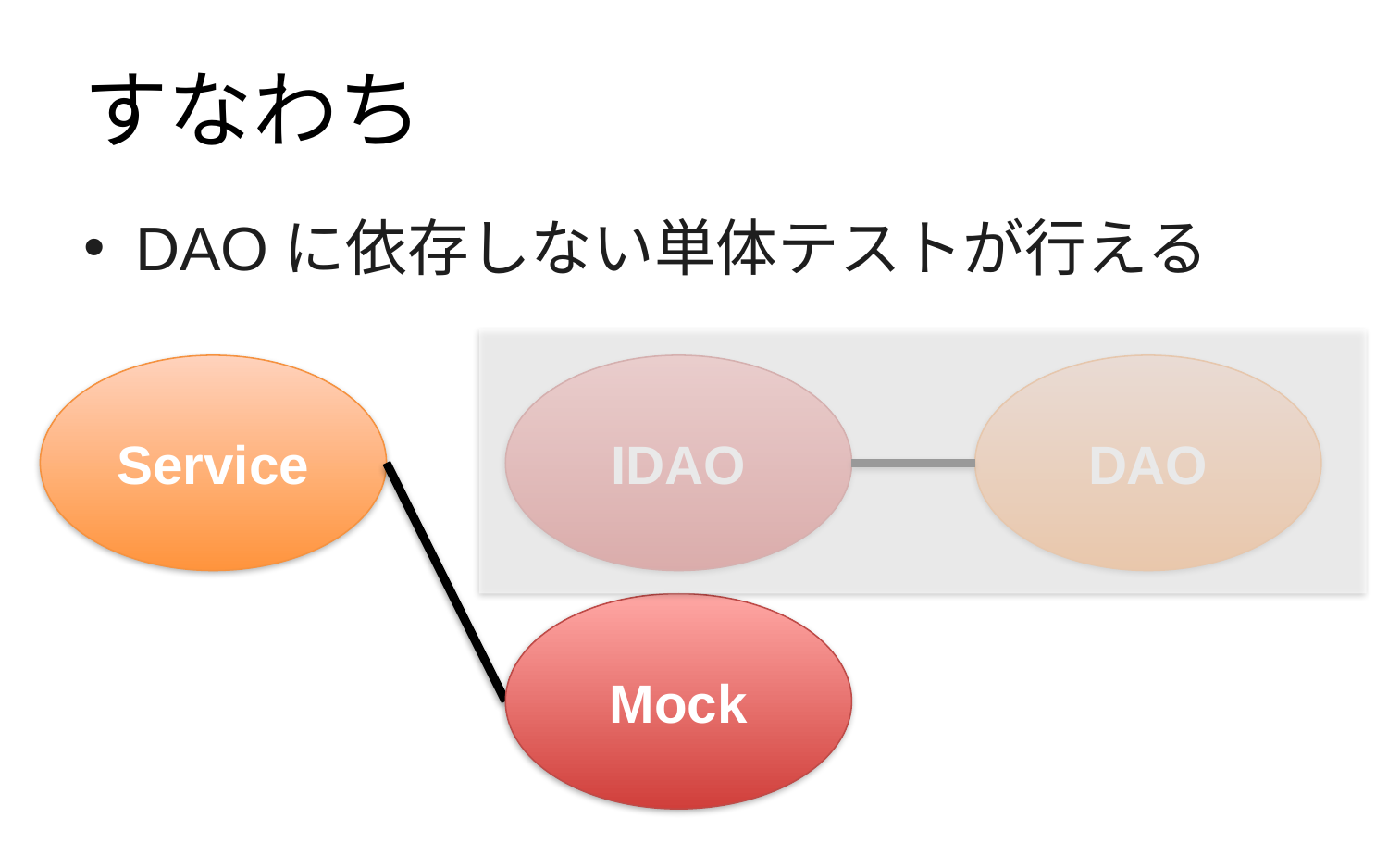

# すなわち
DAOに依存しない単体テストが行える

Service
IDAO
DAO
Mock